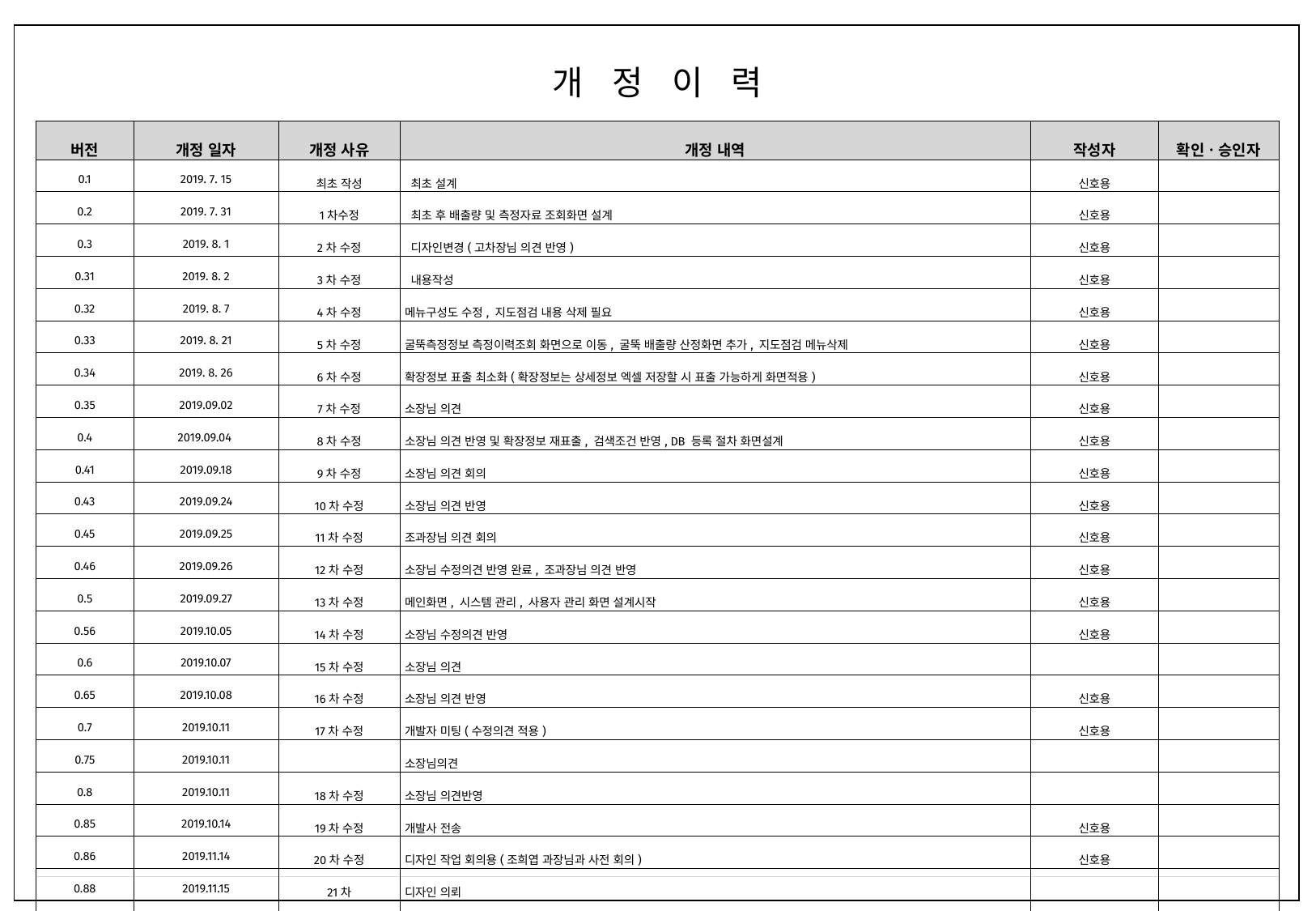

| 버전 | 개정 일자 | 개정 사유 | 개정 내역 | 작성자 | 확인ㆍ승인자 |
| --- | --- | --- | --- | --- | --- |
| 0.1 | 2019. 7. 15 | 최초 작성 | 최초 설계 | 신호용 |  |
| 0.2 | 2019. 7. 31 | 1차수정 | 최초 후 배출량 및 측정자료 조회화면 설계 | 신호용 |  |
| 0.3 | 2019. 8. 1 | 2차 수정 | 디자인변경(고차장님 의견 반영) | 신호용 |  |
| 0.31 | 2019. 8. 2 | 3차 수정 | 내용작성 | 신호용 |  |
| 0.32 | 2019. 8. 7 | 4차 수정 | 메뉴구성도 수정, 지도점검 내용 삭제 필요 | 신호용 |  |
| 0.33 | 2019. 8. 21 | 5차 수정 | 굴뚝측정정보 측정이력조회 화면으로 이동, 굴뚝 배출량 산정화면 추가, 지도점검 메뉴삭제 | 신호용 |  |
| 0.34 | 2019. 8. 26 | 6차 수정 | 확장정보 표출 최소화(확장정보는 상세정보 엑셀 저장할 시 표출 가능하게 화면적용) | 신호용 |  |
| 0.35 | 2019.09.02 | 7차 수정 | 소장님 의견 | 신호용 |  |
| 0.4 | 2019.09.04 | 8차 수정 | 소장님 의견 반영 및 확장정보 재표출, 검색조건 반영, DB 등록 절차 화면설계 | 신호용 |  |
| 0.41 | 2019.09.18 | 9차 수정 | 소장님 의견 회의 | 신호용 |  |
| 0.43 | 2019.09.24 | 10차 수정 | 소장님 의견 반영 | 신호용 |  |
| 0.45 | 2019.09.25 | 11차 수정 | 조과장님 의견 회의 | 신호용 |  |
| 0.46 | 2019.09.26 | 12차 수정 | 소장님 수정의견 반영 완료, 조과장님 의견 반영 | 신호용 |  |
| 0.5 | 2019.09.27 | 13차 수정 | 메인화면, 시스템 관리, 사용자 관리 화면 설계시작 | 신호용 |  |
| 0.56 | 2019.10.05 | 14차 수정 | 소장님 수정의견 반영 | 신호용 |  |
| 0.6 | 2019.10.07 | 15차 수정 | 소장님 의견 |  |  |
| 0.65 | 2019.10.08 | 16차 수정 | 소장님 의견 반영 | 신호용 |  |
| 0.7 | 2019.10.11 | 17차 수정 | 개발자 미팅(수정의견 적용) | 신호용 |  |
| 0.75 | 2019.10.11 |  | 소장님의견 |  |  |
| 0.8 | 2019.10.11 | 18차 수정 | 소장님 의견반영 |  |  |
| 0.85 | 2019.10.14 | 19차 수정 | 개발사 전송 | 신호용 |  |
| 0.86 | 2019.11.14 | 20차 수정 | 디자인 작업 회의용(조희엽 과장님과 사전 회의) | 신호용 |  |
| 0.88 | 2019.11.15 | 21차 | 디자인 의뢰 |  |  |
| 0.89 | 2019.12.09 | 22차 | 게시판 기능 추가 | 신호용 |  |
| 0.94 | 2020.02.11 | 25차 | 사업장 정보, 배출량 정보, 통계 기능 수정 및 추가 | 신호용 | 김재훈 |
| 0.95 | 2020.02.14 | 26차 | 나인에코 배출량 정보 적용 | 신호용 |  |
| 0.98 | 2020.02.18 | 28차 | 배출량 정보(휘발성유기화합물질 세부물질 추가) | 신호용 |  |